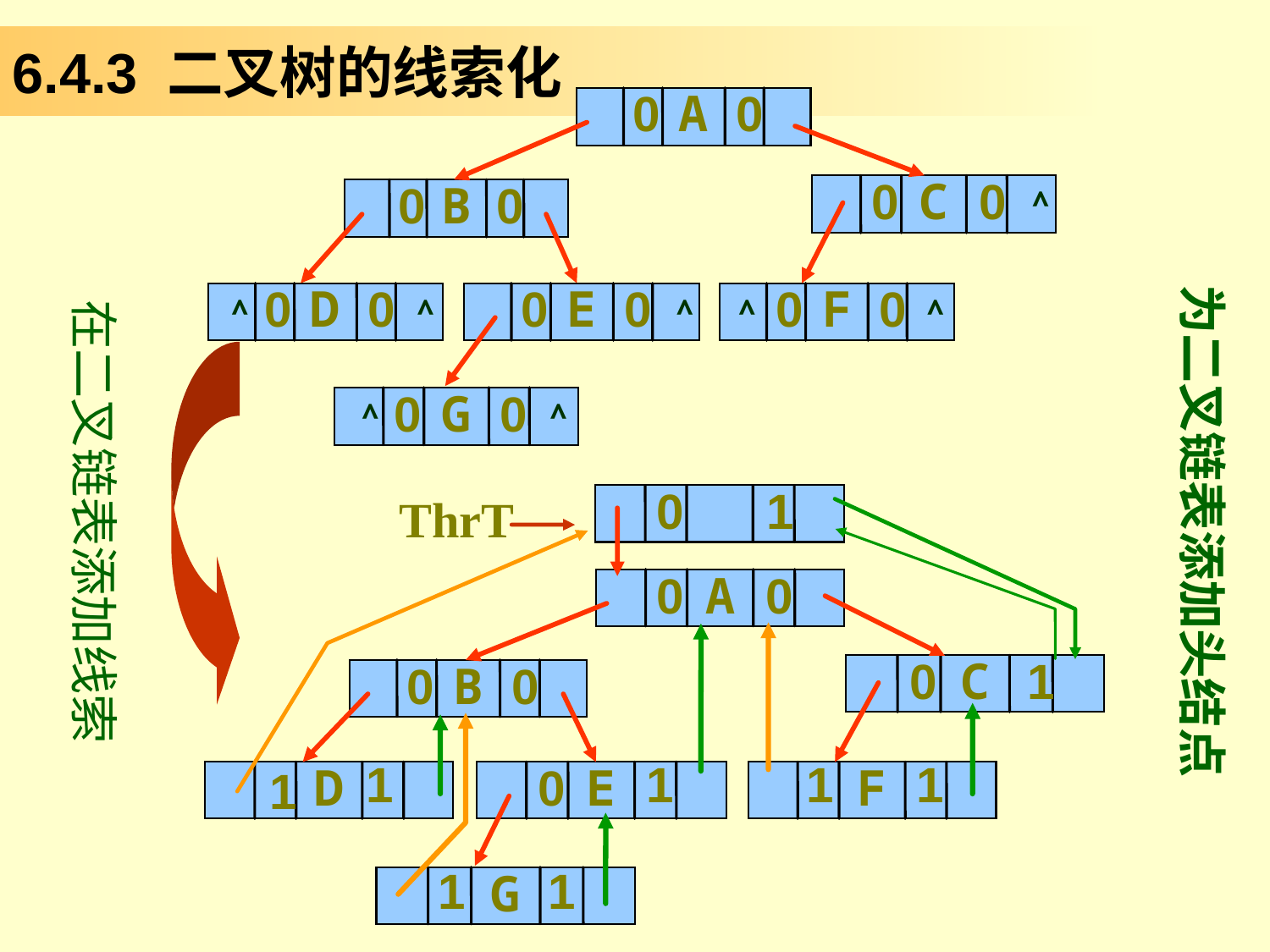

# 6.4.3 二叉树的线索化
0
A
0

0
C
0
0
B
0
∧

0
D
0
0
E
0
0
F
0
∧

∧

∧
∧

∧

0
G
0

∧
∧
在二叉链表添加线索

为二叉链表添加头结点
0
1
 ThrT

 1
 1
0
A
0

0
C
0
B
0

D
0
E
F

G

1
1
1
1

1
1